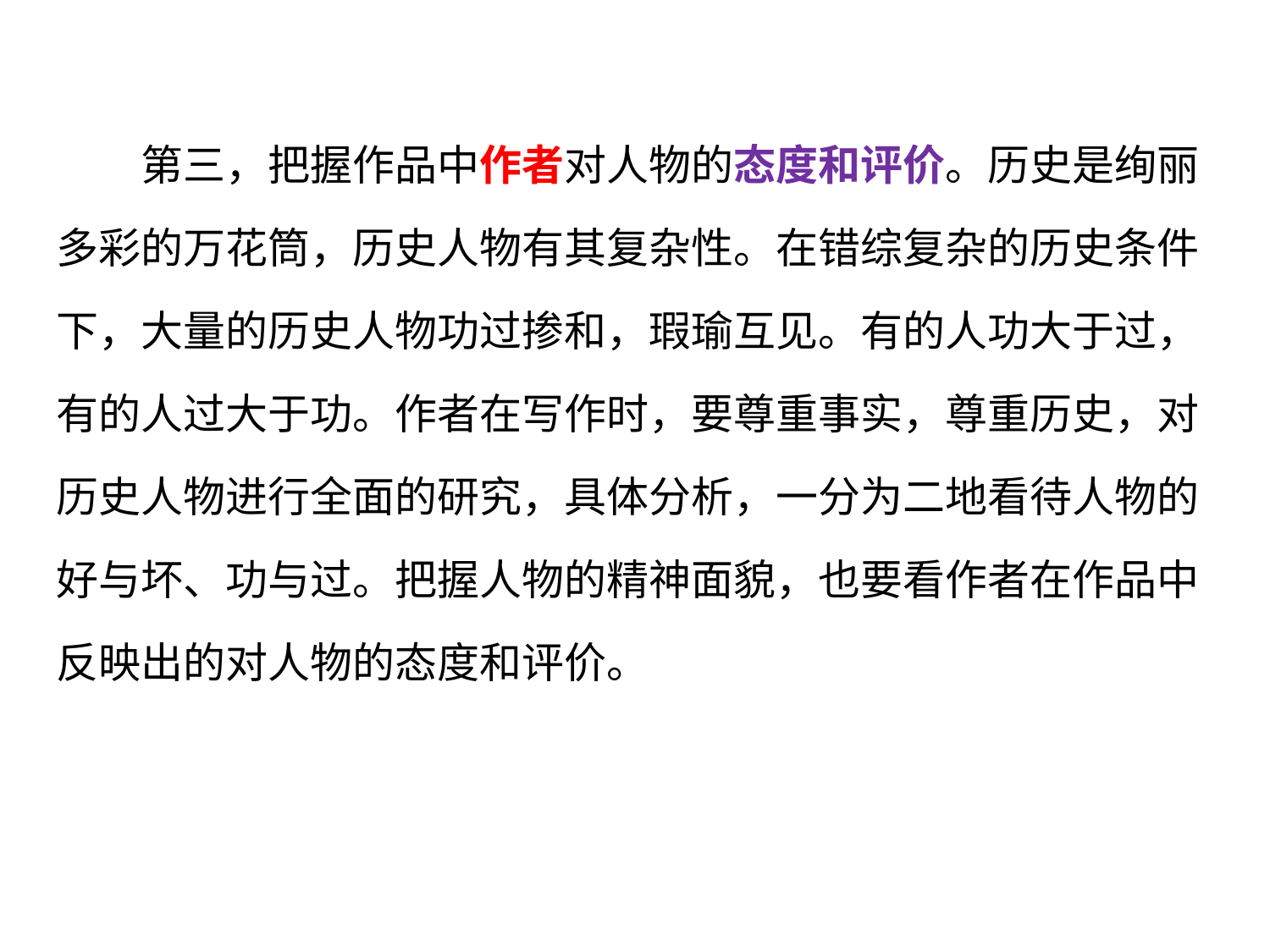

第三，把握作品中作者对人物的态度和评价。历史是绚丽

多彩的万花筒，历史人物有其复杂性。在错综复杂的历史条件

下，大量的历史人物功过掺和，瑕瑜互见。有的人功大于过，

有的人过大于功。作者在写作时，要尊重事实，尊重历史，对

历史人物进行全面的研究，具体分析，一分为二地看待人物的

好与坏、功与过。把握人物的精神面貌，也要看作者在作品中

反映出的对人物的态度和评价。